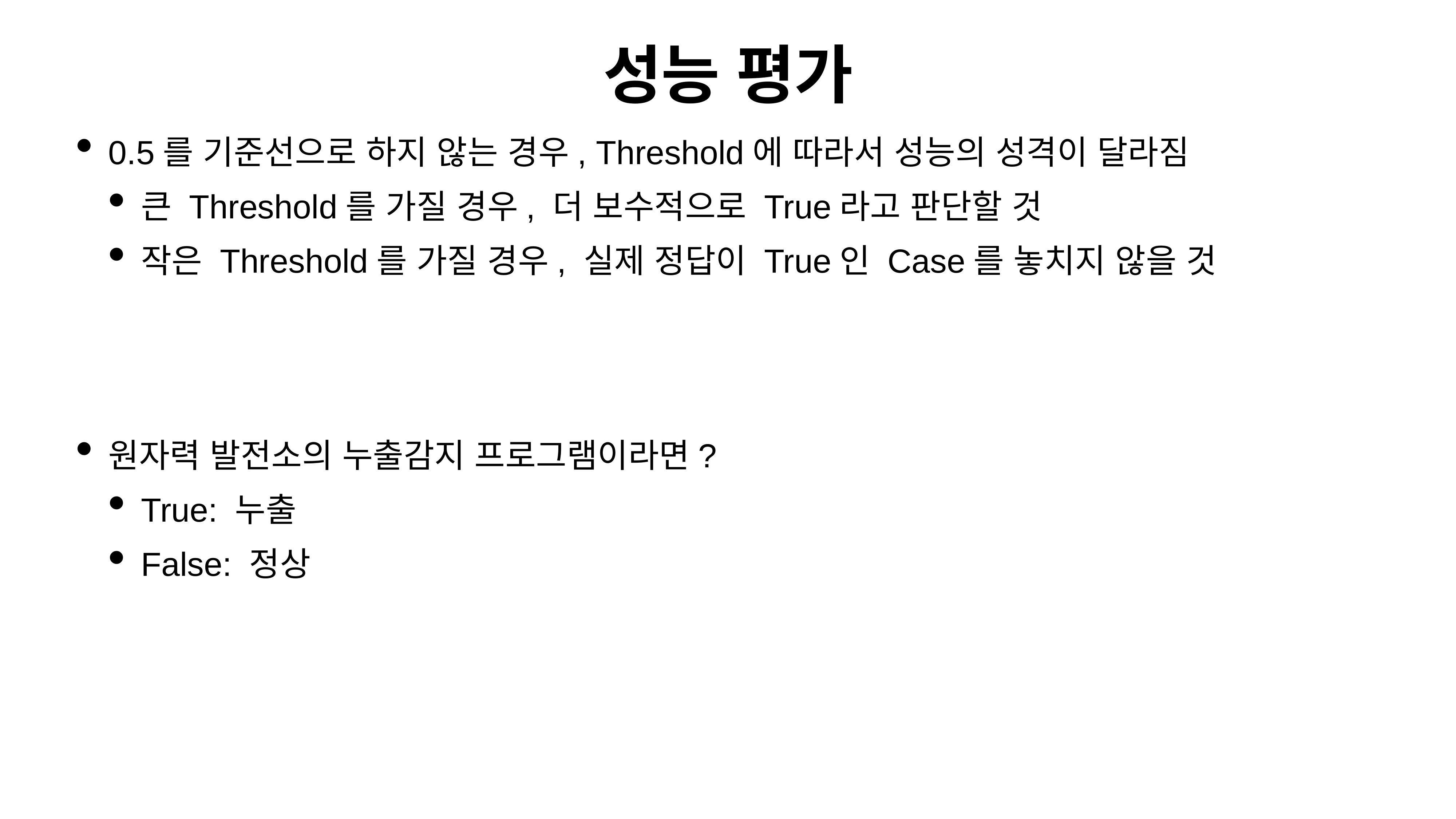

# 성능 평가
0.5를 기준선으로 하지 않는 경우, Threshold에 따라서 성능의 성격이 달라짐
큰 Threshold를 가질 경우, 더 보수적으로 True라고 판단할 것
작은 Threshold를 가질 경우, 실제 정답이 True인 Case를 놓치지 않을 것

원자력 발전소의 누출감지 프로그램이라면?
True: 누출
False: 정상